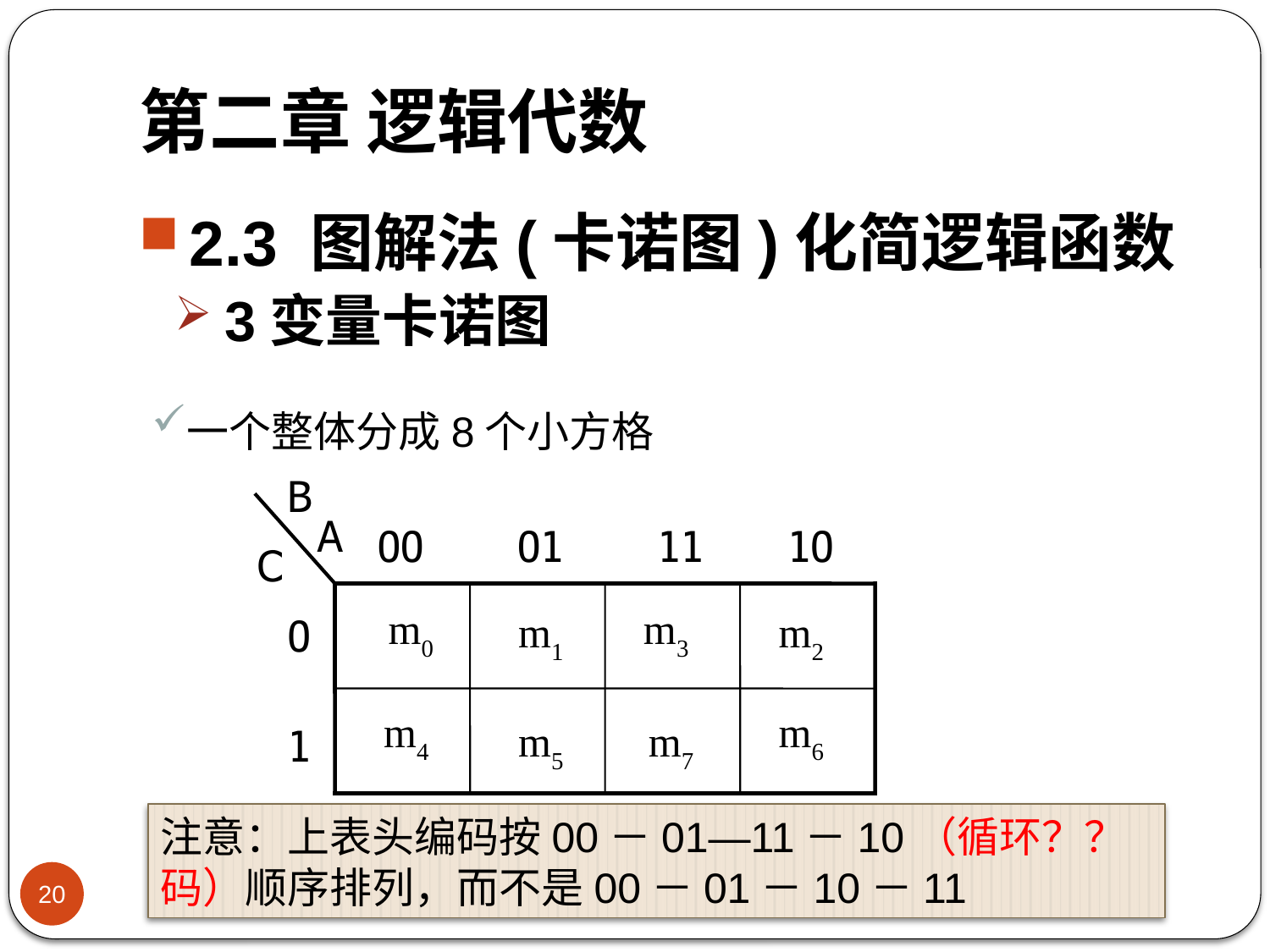

# 第二章 逻辑代数
2.3 图解法(卡诺图)化简逻辑函数
3变量卡诺图

一个整体分成8个小方格
B
A
C

00
01
11
10
m0
m3
0
1
m1
m2
m4
m6
m5
m7
注意：上表头编码按00－01―11－10（循环？？码）顺序排列，而不是00－01－10－11
20